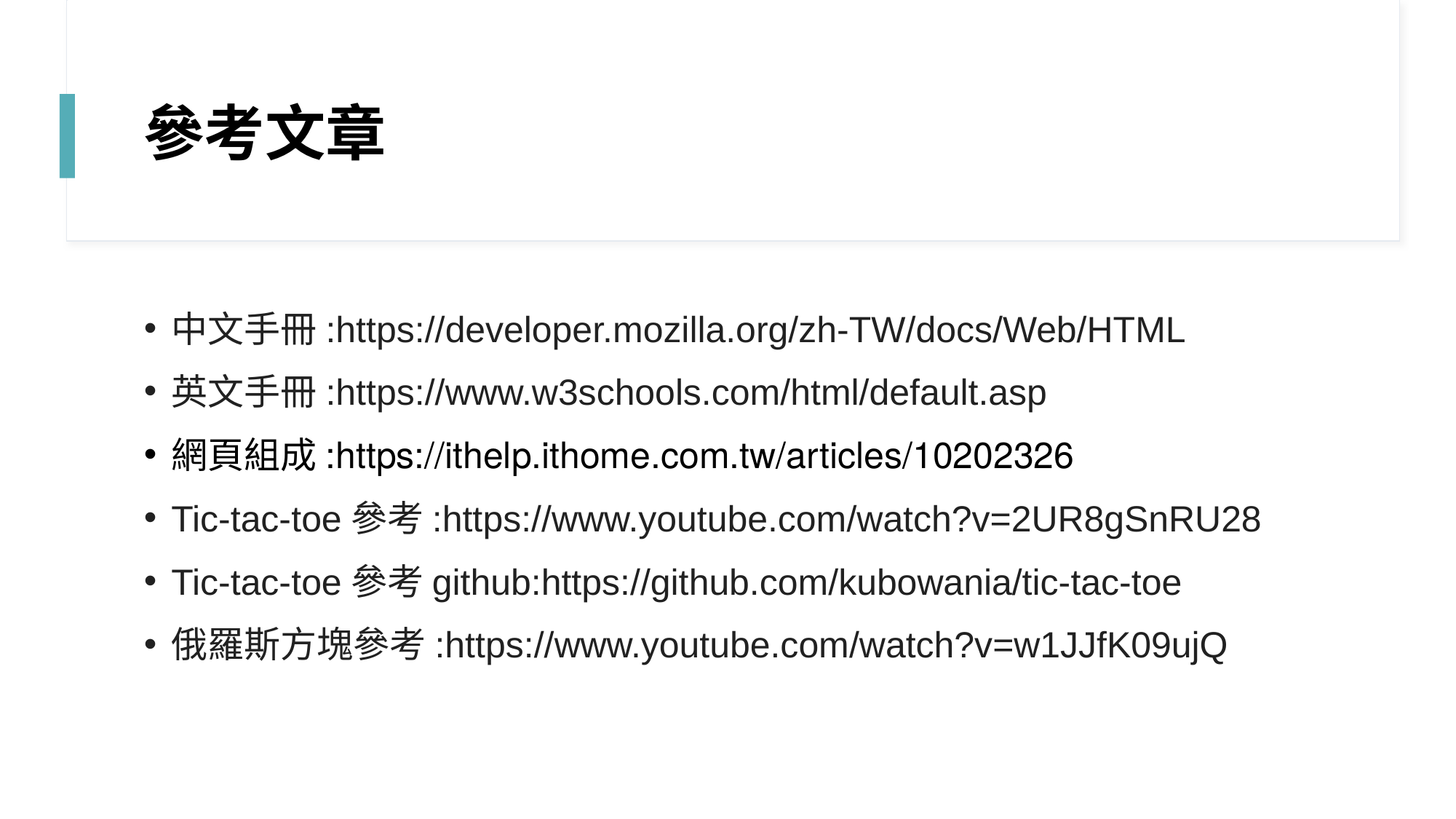

# 參考文章
中文手冊:https://developer.mozilla.org/zh-TW/docs/Web/HTML
英文手冊:https://www.w3schools.com/html/default.asp
網頁組成:https://ithelp.ithome.com.tw/articles/10202326
Tic-tac-toe參考:https://www.youtube.com/watch?v=2UR8gSnRU28
Tic-tac-toe參考github:https://github.com/kubowania/tic-tac-toe
俄羅斯方塊參考:https://www.youtube.com/watch?v=w1JJfK09ujQ